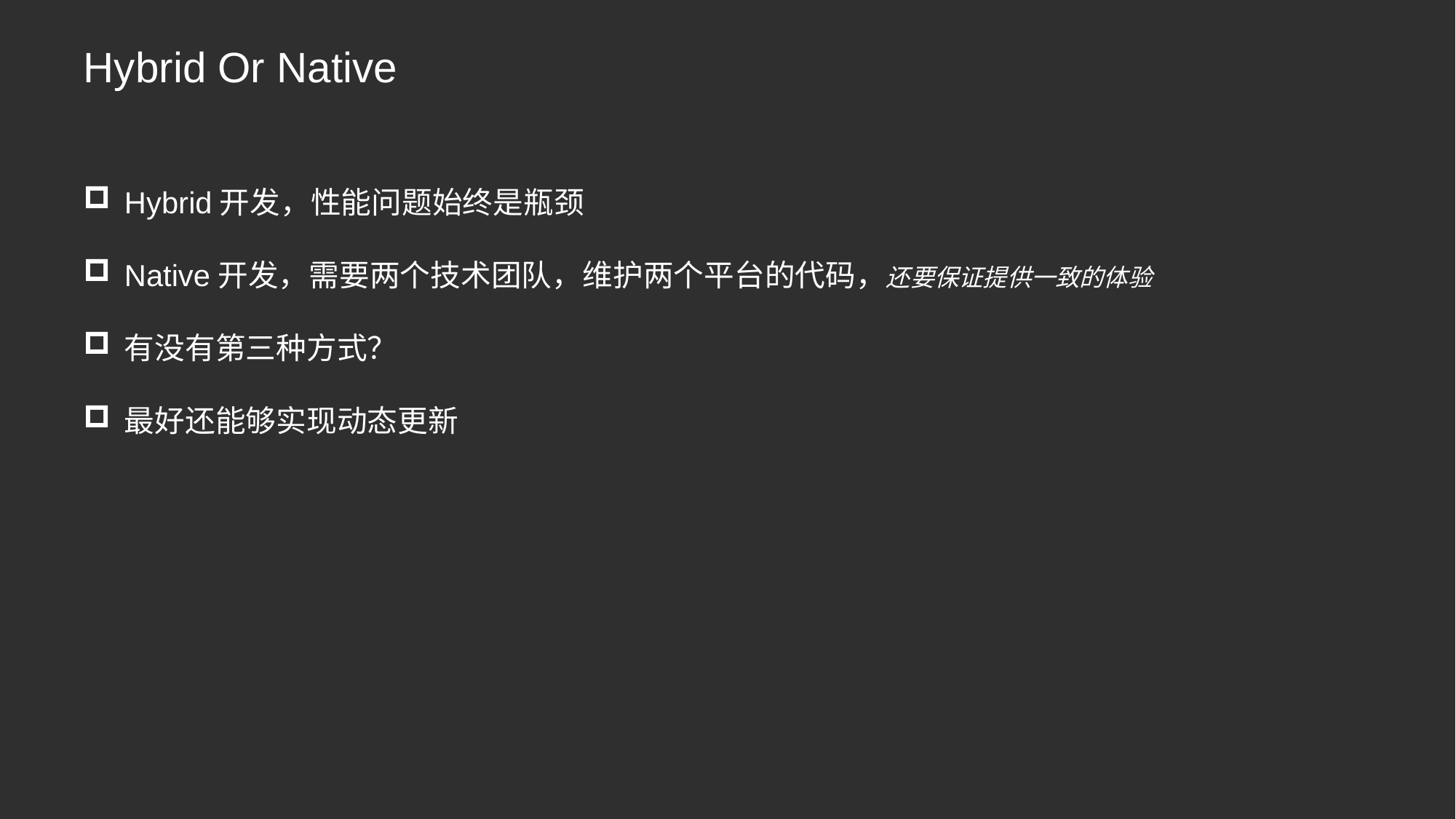

# Hybrid Or Native
Hybrid开发，性能问题始终是瓶颈
Native开发，需要两个技术团队，维护两个平台的代码，还要保证提供一致的体验
有没有第三种方式？
最好还能够实现动态更新